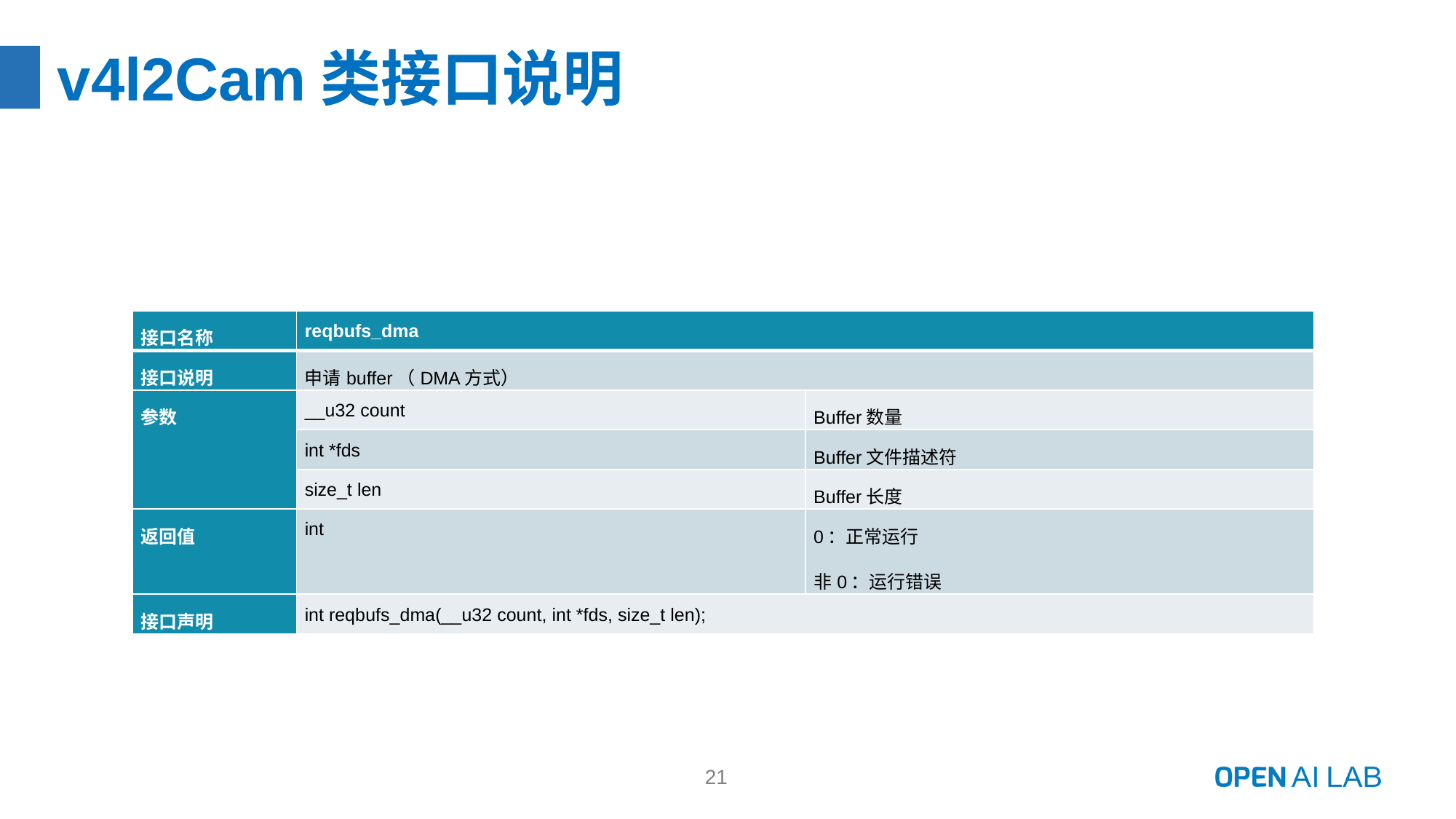

# v4l2Cam类接口说明

| 接口名称 | reqbufs\_dma |  |
| --- | --- | --- |
| 接口说明 | 申请buffer（DMA方式） |  |
| 参数 | \_\_u32 count | Buffer数量 |
|  | int \*fds | Buffer文件描述符 |
|  | size\_t len | Buffer长度 |
| 返回值 | int | 0：正常运行 非0：运行错误 |
| 接口声明 | int reqbufs\_dma(\_\_u32 count, int \*fds, size\_t len); |  |